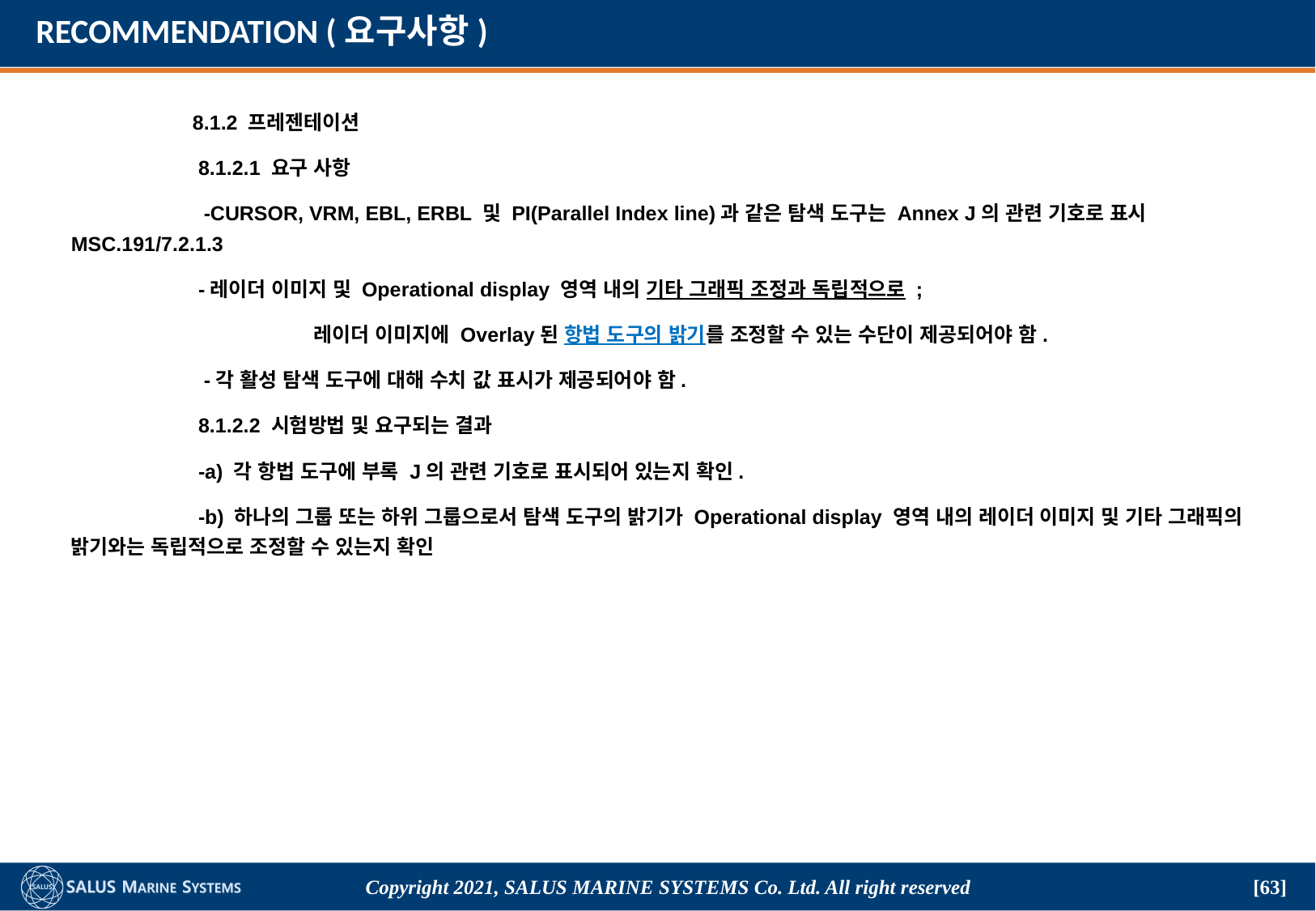

# RECOMMENDATION (요구사항)
	8.1.2 프레젠테이션
	 8.1.2.1 요구 사항
	  -CURSOR, VRM, EBL, ERBL 및 PI(Parallel Index line)과 같은 탐색 도구는 Annex J의 관련 기호로 표시MSC.191/7.2.1.3
	 -레이더 이미지 및 Operational display 영역 내의 기타 그래픽 조정과 독립적으로 ;
	  	레이더 이미지에 Overlay된 항법 도구의 밝기를 조정할 수 있는 수단이 제공되어야 함.
	  -각 활성 탐색 도구에 대해 수치 값 표시가 제공되어야 함.
	 8.1.2.2 시험방법 및 요구되는 결과
	 -a) 각 항법 도구에 부록 J의 관련 기호로 표시되어 있는지 확인.
	 -b) 하나의 그룹 또는 하위 그룹으로서 탐색 도구의 밝기가 Operational display 영역 내의 레이더 이미지 및 기타 그래픽의 밝기와는 독립적으로 조정할 수 있는지 확인
Copyright 2021, SALUS Marine Systems Co. Ltd. All right reserved
[63]